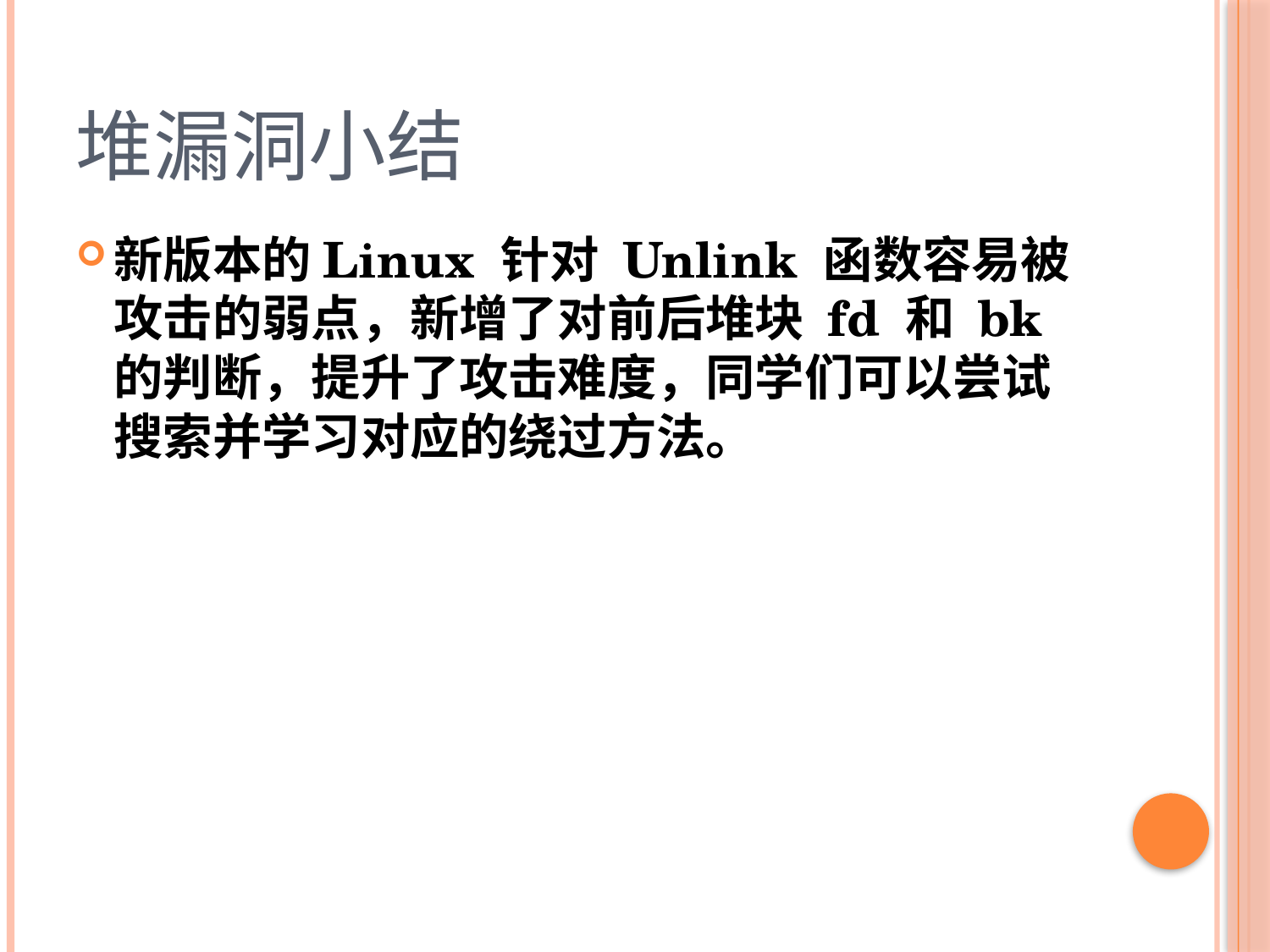

# 堆漏洞小结
新版本的Linux 针对 Unlink 函数容易被攻击的弱点，新增了对前后堆块 fd 和 bk 的判断，提升了攻击难度，同学们可以尝试搜索并学习对应的绕过方法。